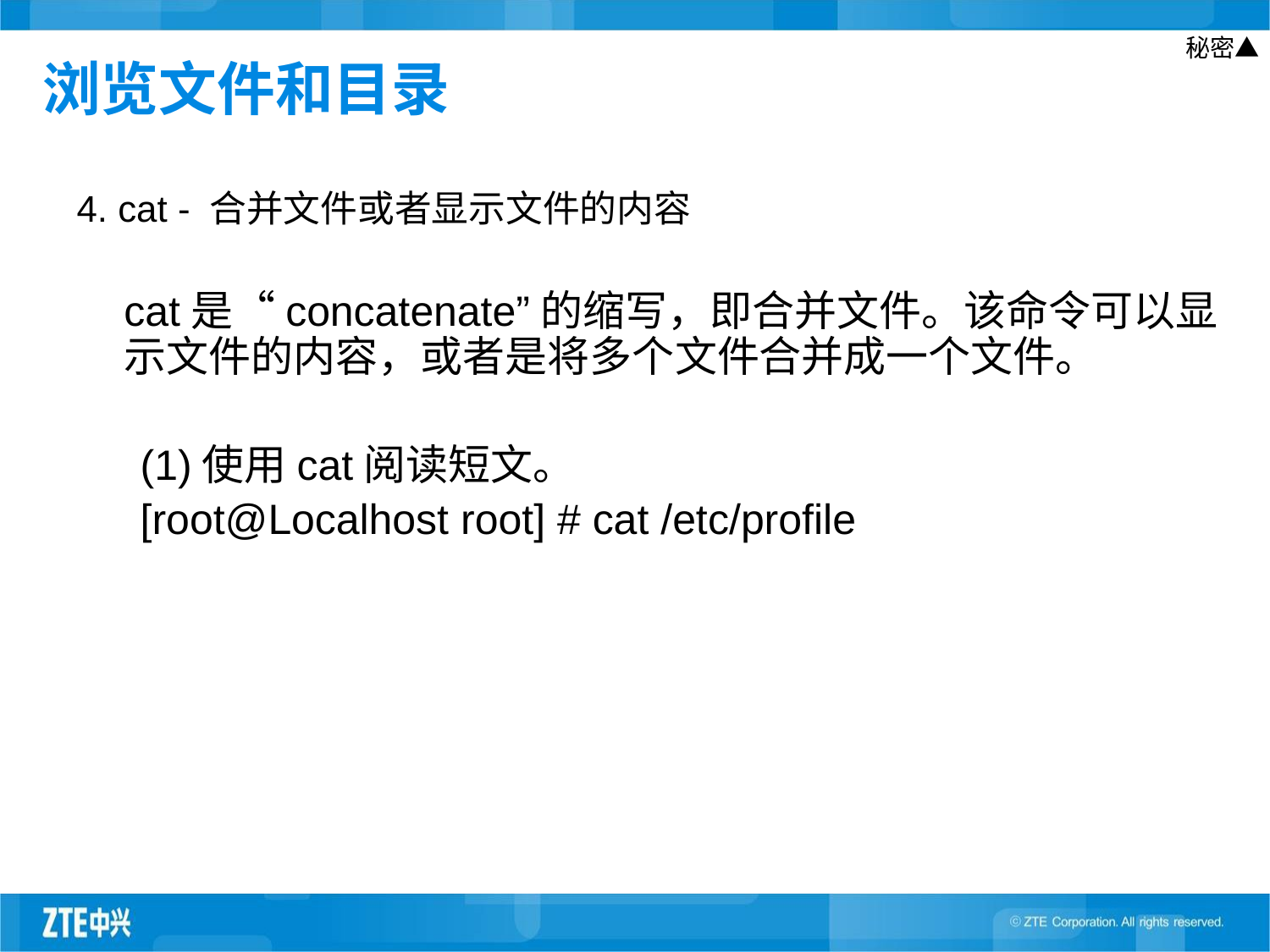

# 浏览文件和目录
4. cat - 合并文件或者显示文件的内容

    cat是“concatenate”的缩写，即合并文件。该命令可以显示文件的内容，或者是将多个文件合并成一个文件。

(1)使用cat阅读短文。
[root@Localhost root] # cat /etc/profile